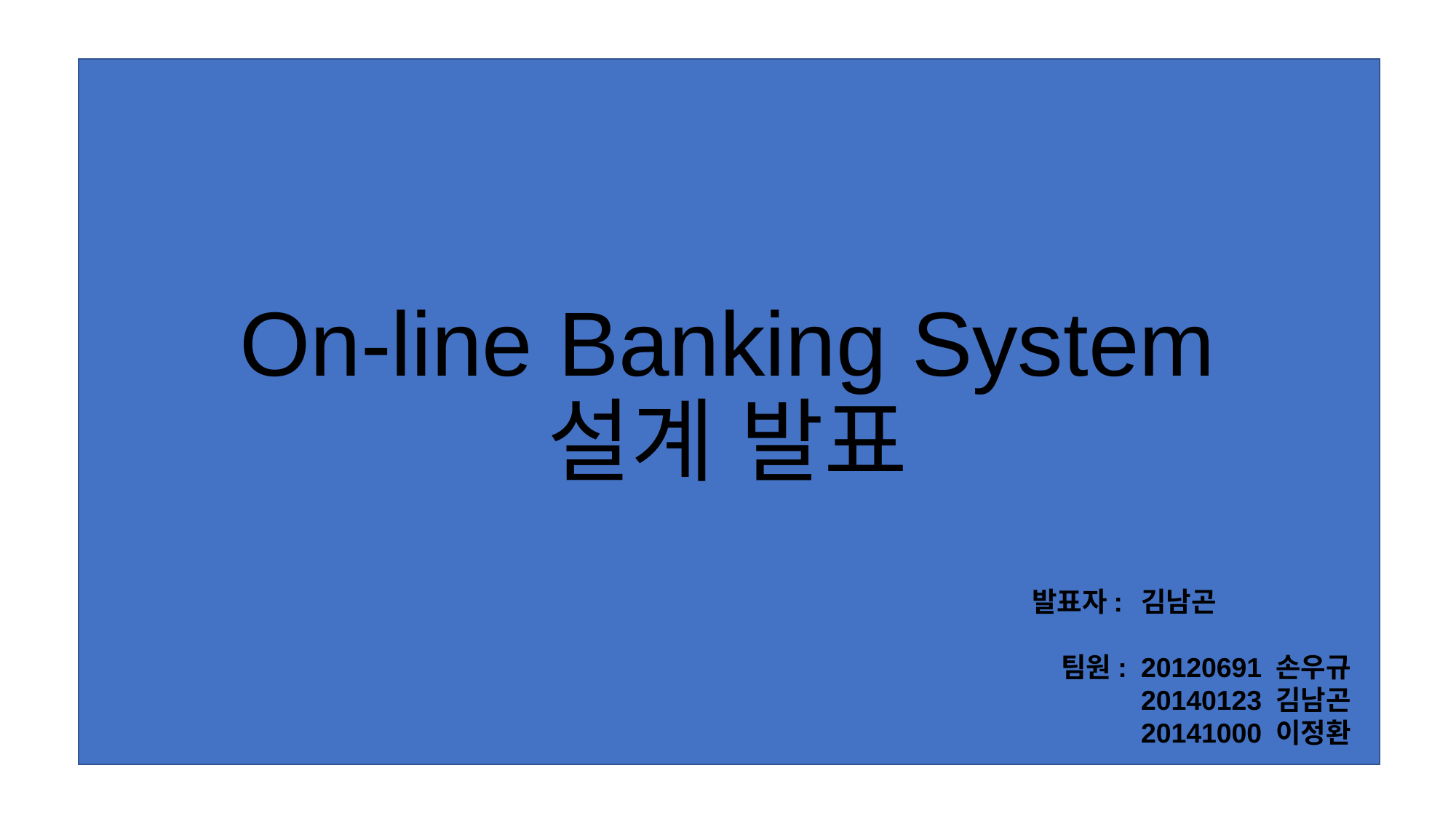

# On-line Banking System 설계 발표

발표자:	김남곤

   팀원:	20120691 손우규
	20140123 김남곤
         	20141000 이정환